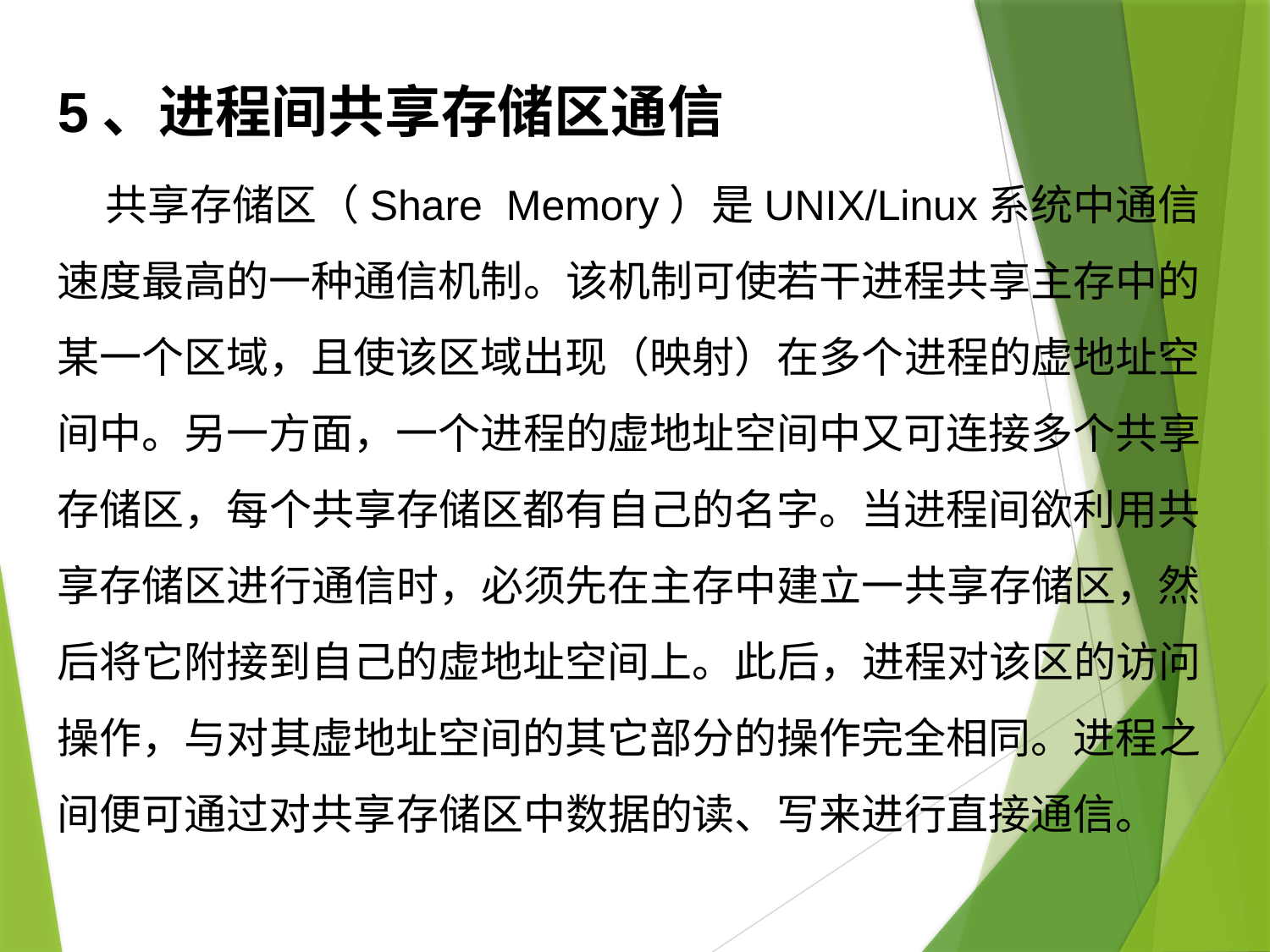

5、进程间共享存储区通信
    共享存储区（Share  Memory）是UNIX/Linux系统中通信速度最高的一种通信机制。该机制可使若干进程共享主存中的某一个区域，且使该区域出现（映射）在多个进程的虚地址空间中。另一方面，一个进程的虚地址空间中又可连接多个共享存储区，每个共享存储区都有自己的名字。当进程间欲利用共享存储区进行通信时，必须先在主存中建立一共享存储区，然后将它附接到自己的虚地址空间上。此后，进程对该区的访问操作，与对其虚地址空间的其它部分的操作完全相同。进程之间便可通过对共享存储区中数据的读、写来进行直接通信。